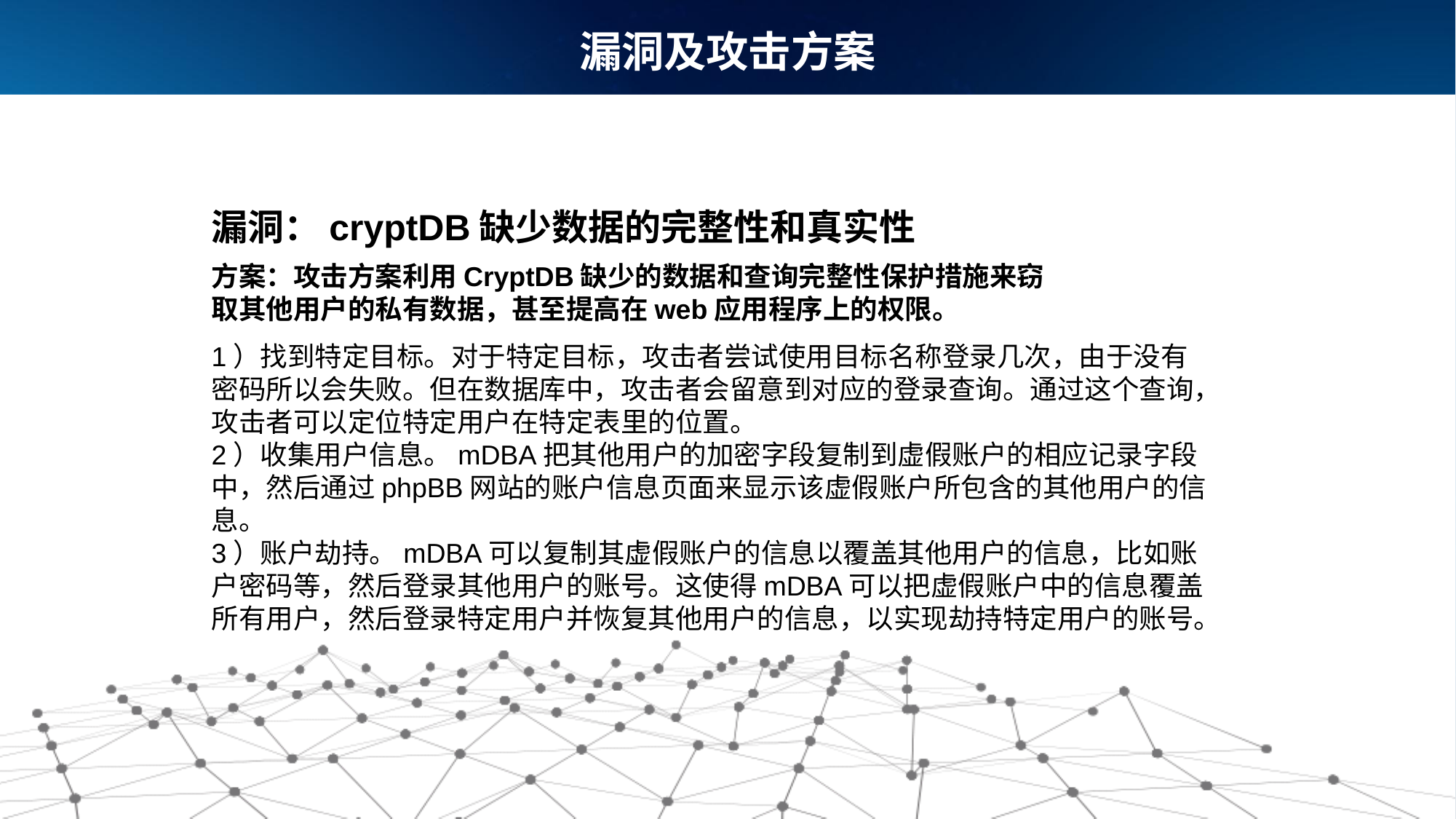

# 漏洞及攻击方案
漏洞：cryptDB缺少数据的完整性和真实性
方案：攻击方案利用CryptDB缺少的数据和查询完整性保护措施来窃取其他用户的私有数据，甚至提高在web应用程序上的权限。

1）找到特定目标。对于特定目标，攻击者尝试使用目标名称登录几次，由于没有密码所以会失败。但在数据库中，攻击者会留意到对应的登录查询。通过这个查询，攻击者可以定位特定用户在特定表里的位置。
2）收集用户信息。mDBA把其他用户的加密字段复制到虚假账户的相应记录字段中，然后通过phpBB网站的账户信息页面来显示该虚假账户所包含的其他用户的信息。
3）账户劫持。mDBA可以复制其虚假账户的信息以覆盖其他用户的信息，比如账户密码等，然后登录其他用户的账号。这使得mDBA可以把虚假账户中的信息覆盖所有用户，然后登录特定用户并恢复其他用户的信息，以实现劫持特定用户的账号。